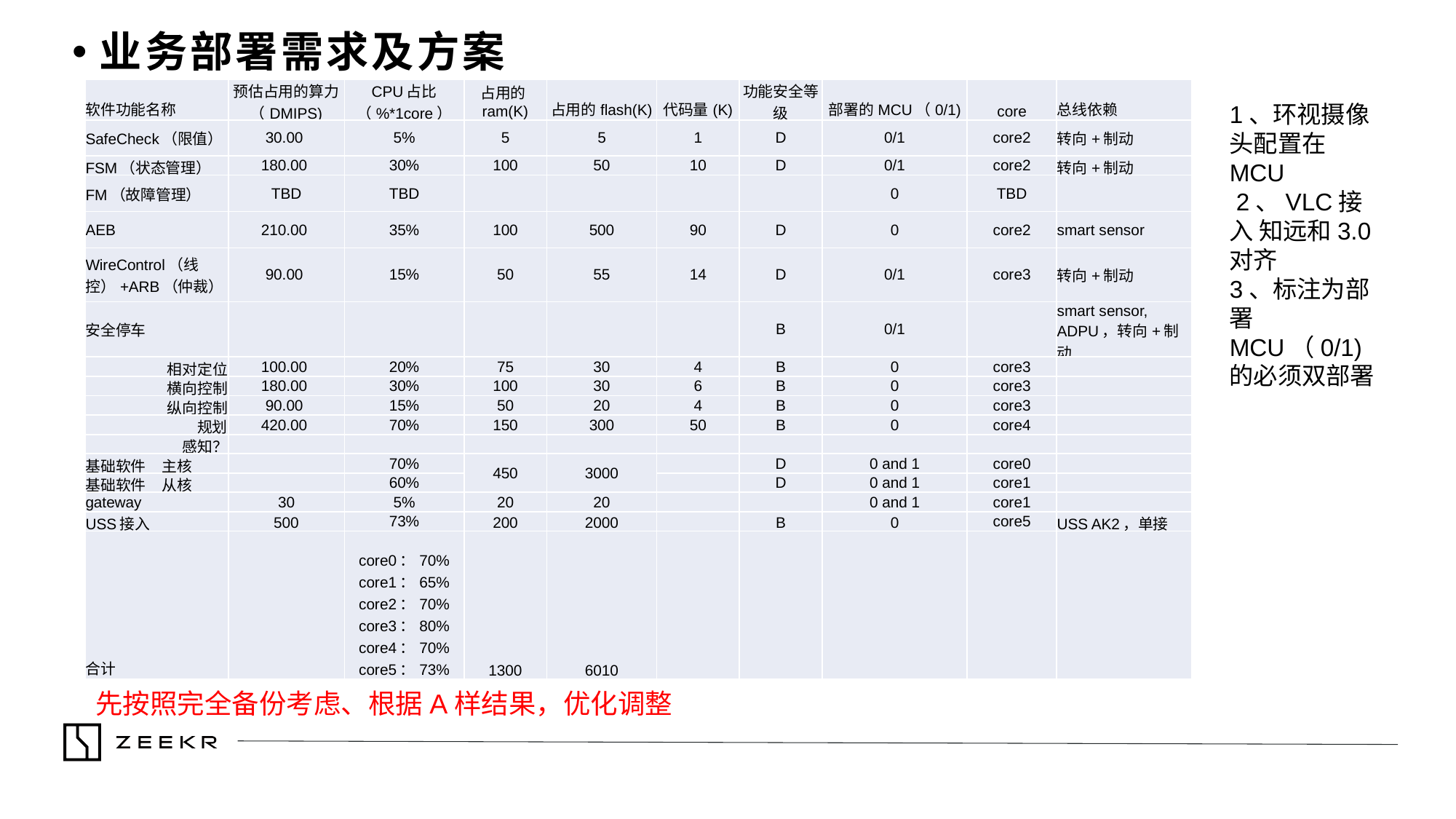

业务部署需求及方案

| 软件功能名称 | 预估占用的算力（DMIPS) | CPU占比（%\*1core） | 占用的ram(K) | 占用的flash(K) | 代码量(K) | 功能安全等级 | 部署的MCU（0/1) | core | 总线依赖 |
| --- | --- | --- | --- | --- | --- | --- | --- | --- | --- |
| SafeCheck（限值） | 30.00 | 5% | 5 | 5 | 1 | D | 0/1 | core2 | 转向+制动 |
| FSM（状态管理） | 180.00 | 30% | 100 | 50 | 10 | D | 0/1 | core2 | 转向+制动 |
| FM（故障管理） | TBD | TBD |  |  |  |  | 0 | TBD |  |
| AEB | 210.00 | 35% | 100 | 500 | 90 | D | 0 | core2 | smart sensor |
| WireControl（线控）+ARB（仲裁） | 90.00 | 15% | 50 | 55 | 14 | D | 0/1 | core3 | 转向+制动 |
| 安全停车 |  |  |  |  |  | B | 0/1 |  | smart sensor, ADPU，转向+制动 |
| 相对定位 | 100.00 | 20% | 75 | 30 | 4 | B | 0 | core3 |  |
| 横向控制 | 180.00 | 30% | 100 | 30 | 6 | B | 0 | core3 |  |
| 纵向控制 | 90.00 | 15% | 50 | 20 | 4 | B | 0 | core3 |  |
| 规划 | 420.00 | 70% | 150 | 300 | 50 | B | 0 | core4 |  |
| 感知？ |  |  |  |  |  |  |  |  |  |
| 基础软件\_主核 |  | 70% | 450 | 3000 |  | D | 0 and 1 | core0 |  |
| 基础软件\_从核 |  | 60% |  |  |  | D | 0 and 1 | core1 |  |
| gateway | 30 | 5% | 20 | 20 |  |  | 0 and 1 | core1 |  |
| USS接入 | 500 | 73% | 200 | 2000 |  | B | 0 | core5 | USS AK2，单接 |
| 合计 |  | core0：70% core1：65% core2：70% core3：80% core4：70% core5：73% | 1300 | 6010 |  |  |  |  |  |
1、环视摄像头配置在MCU
 2、VLC接入 知远和3.0对齐
3、标注为部署MCU（0/1)
的必须双部署
先按照完全备份考虑、根据A样结果，优化调整